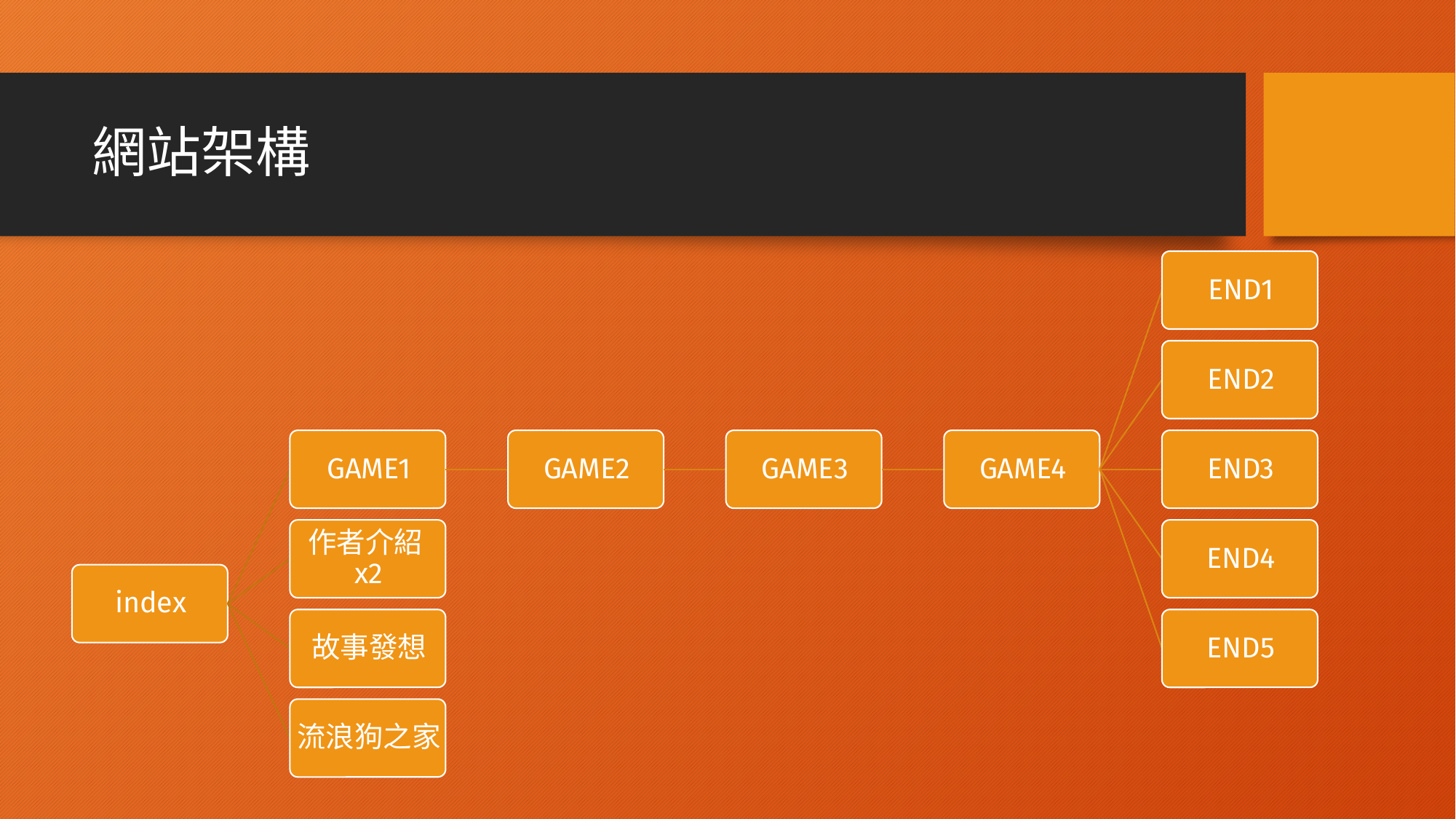

# 網站架構
index

GAME1

GAME2

GAME3

GAME4

END1

END2

END3

END4

END5

作者介紹x2

故事發想

流浪狗之家